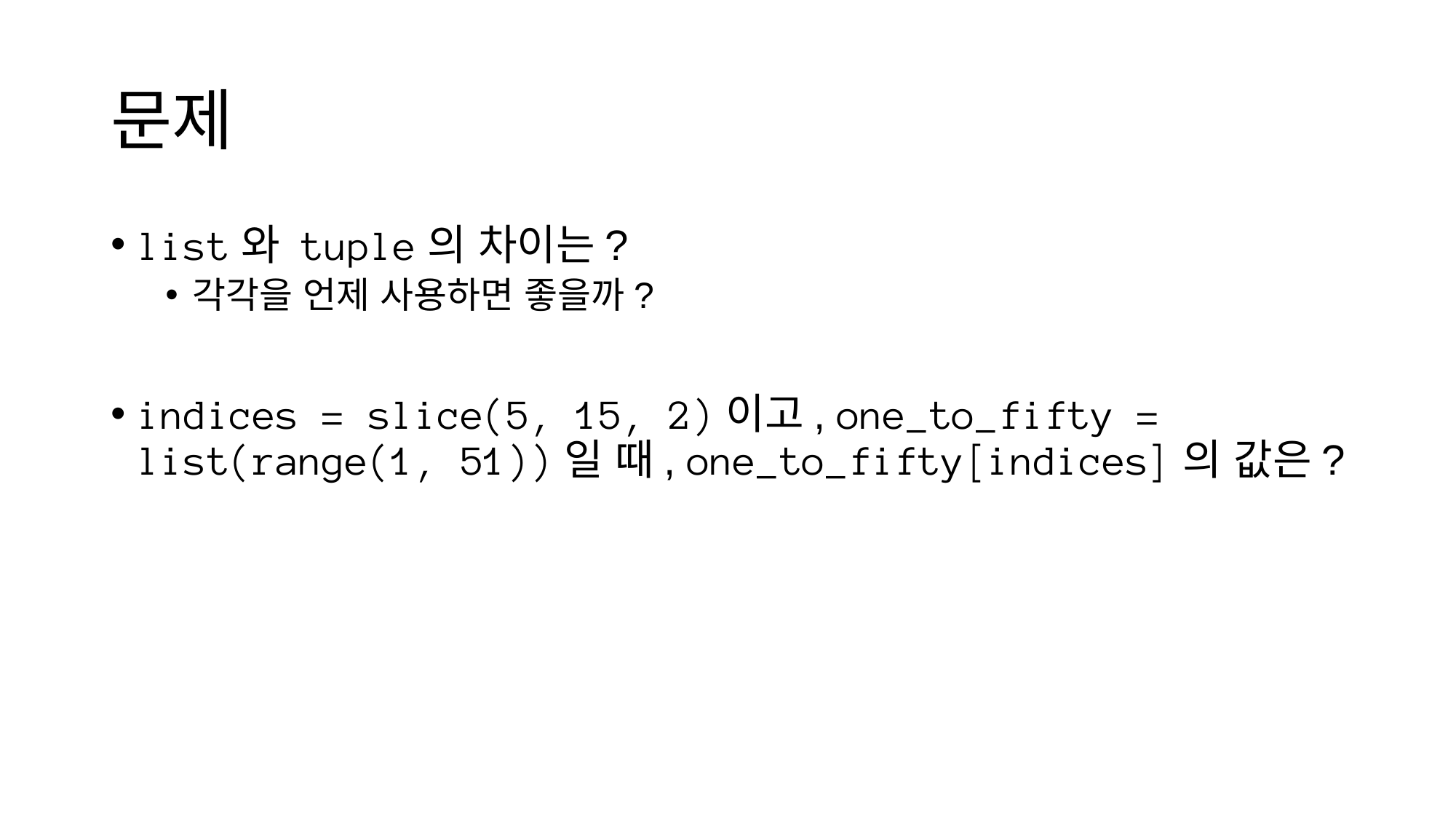

# 문제
list와 tuple의 차이는?
각각을 언제 사용하면 좋을까?

indices = slice(5, 15, 2)이고, one_to_fifty = list(range(1, 51))일 때, one_to_fifty[indices]의 값은?